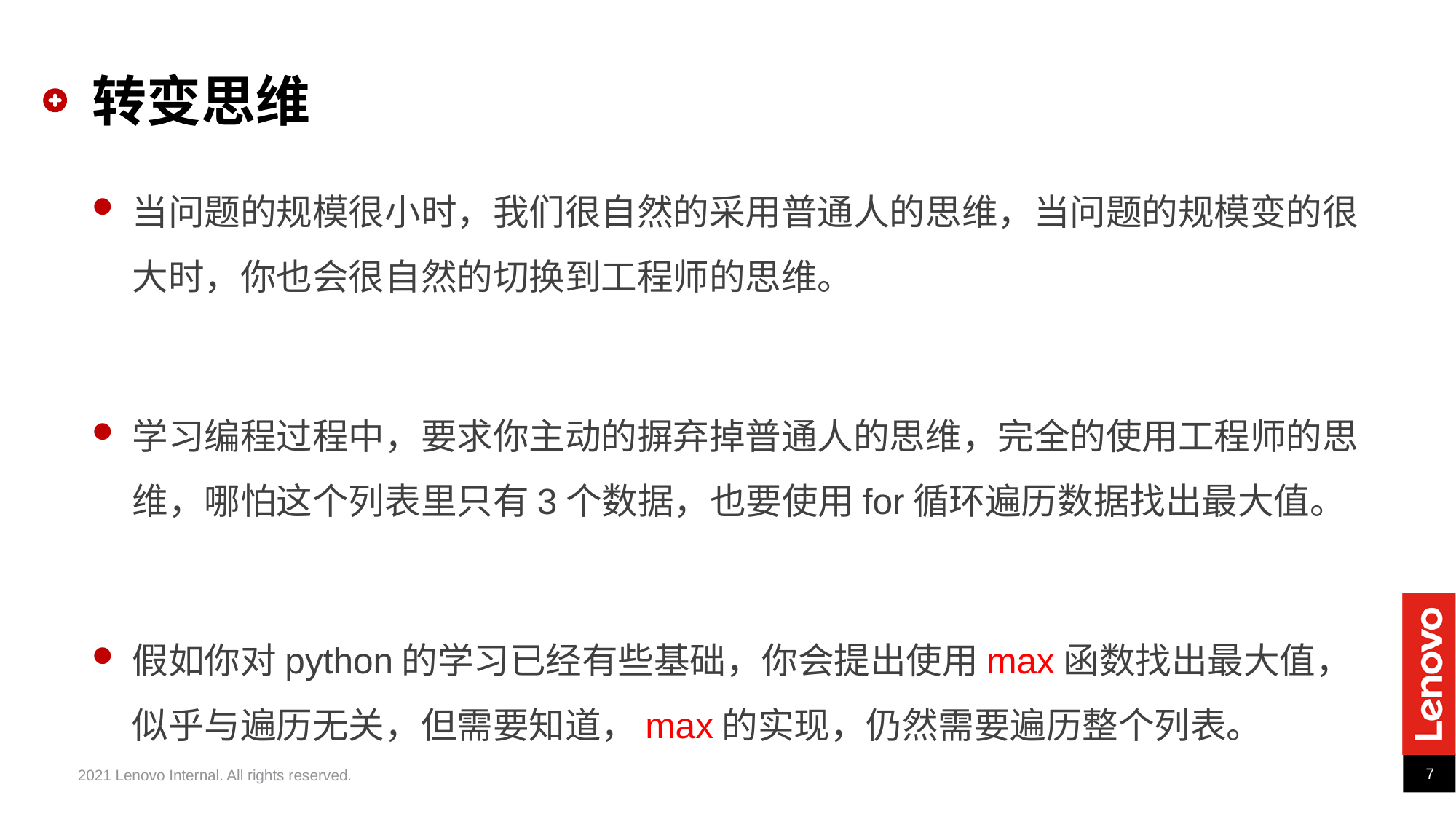

# 转变思维
当问题的规模很小时，我们很自然的采用普通人的思维，当问题的规模变的很大时，你也会很自然的切换到工程师的思维。

学习编程过程中，要求你主动的摒弃掉普通人的思维，完全的使用工程师的思维，哪怕这个列表里只有3个数据，也要使用for循环遍历数据找出最大值。

假如你对python的学习已经有些基础，你会提出使用max函数找出最大值，似乎与遍历无关，但需要知道，max的实现，仍然需要遍历整个列表。